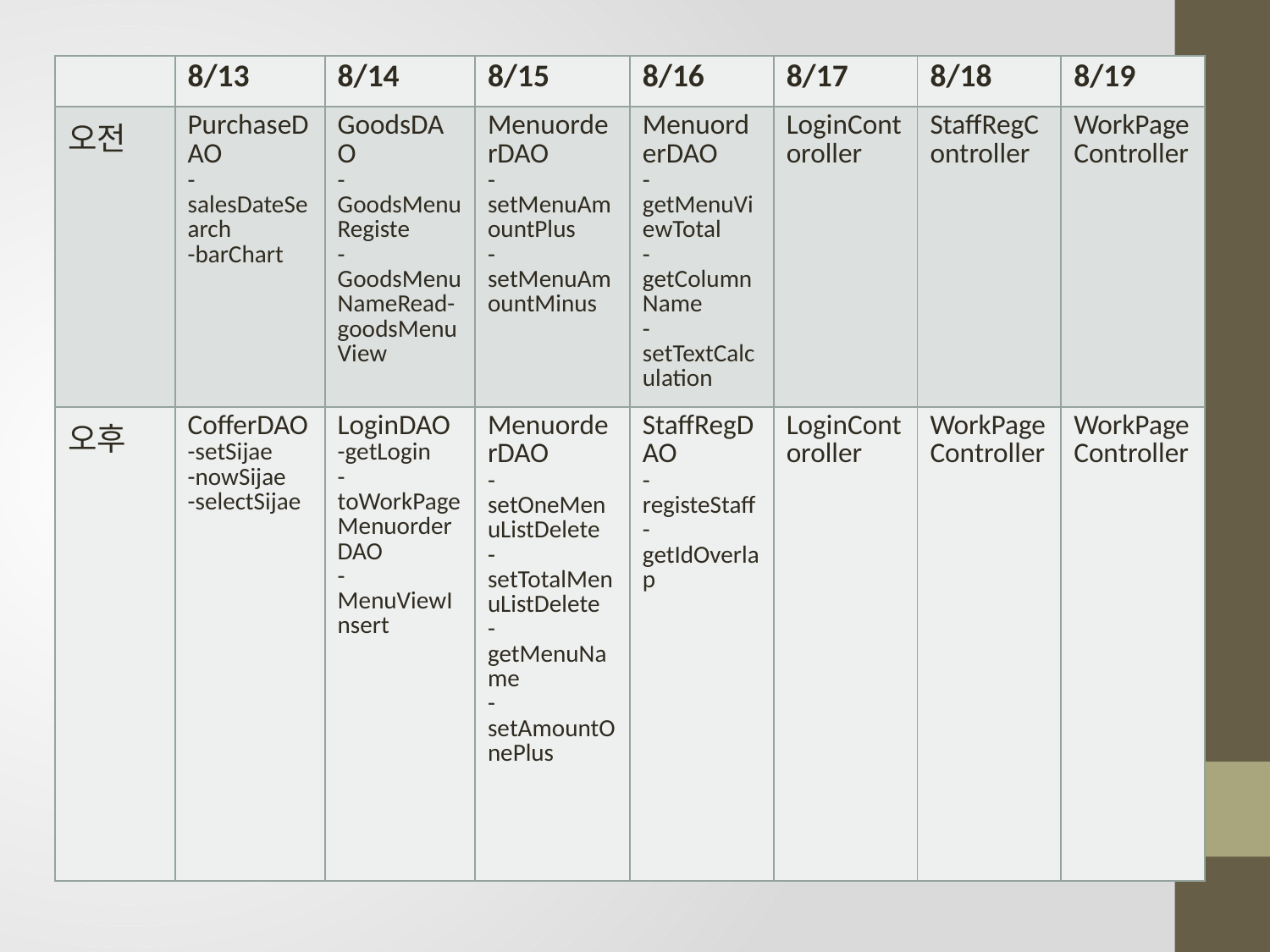

|  | 8/13 | 8/14 | 8/15 | 8/16 | 8/17 | 8/18 | 8/19 |
| --- | --- | --- | --- | --- | --- | --- | --- |
| 오전 | PurchaseDAO -salesDateSearch -barChart | GoodsDAO -GoodsMenuRegiste -GoodsMenuNameRead-goodsMenuView | MenuorderDAO -setMenuAmountPlus -setMenuAmountMinus | MenuorderDAO -getMenuViewTotal -getColumnName -setTextCalculation | LoginContoroller | StaffRegController | WorkPageController |
| 오후 | CofferDAO -setSijae -nowSijae -selectSijae | LoginDAO -getLogin -toWorkPage MenuorderDAO -MenuViewInsert | MenuorderDAO -setOneMenuListDelete -setTotalMenuListDelete -getMenuName -setAmountOnePlus | StaffRegDAO -registeStaff -getIdOverlap | LoginContoroller | WorkPageController | WorkPageController |